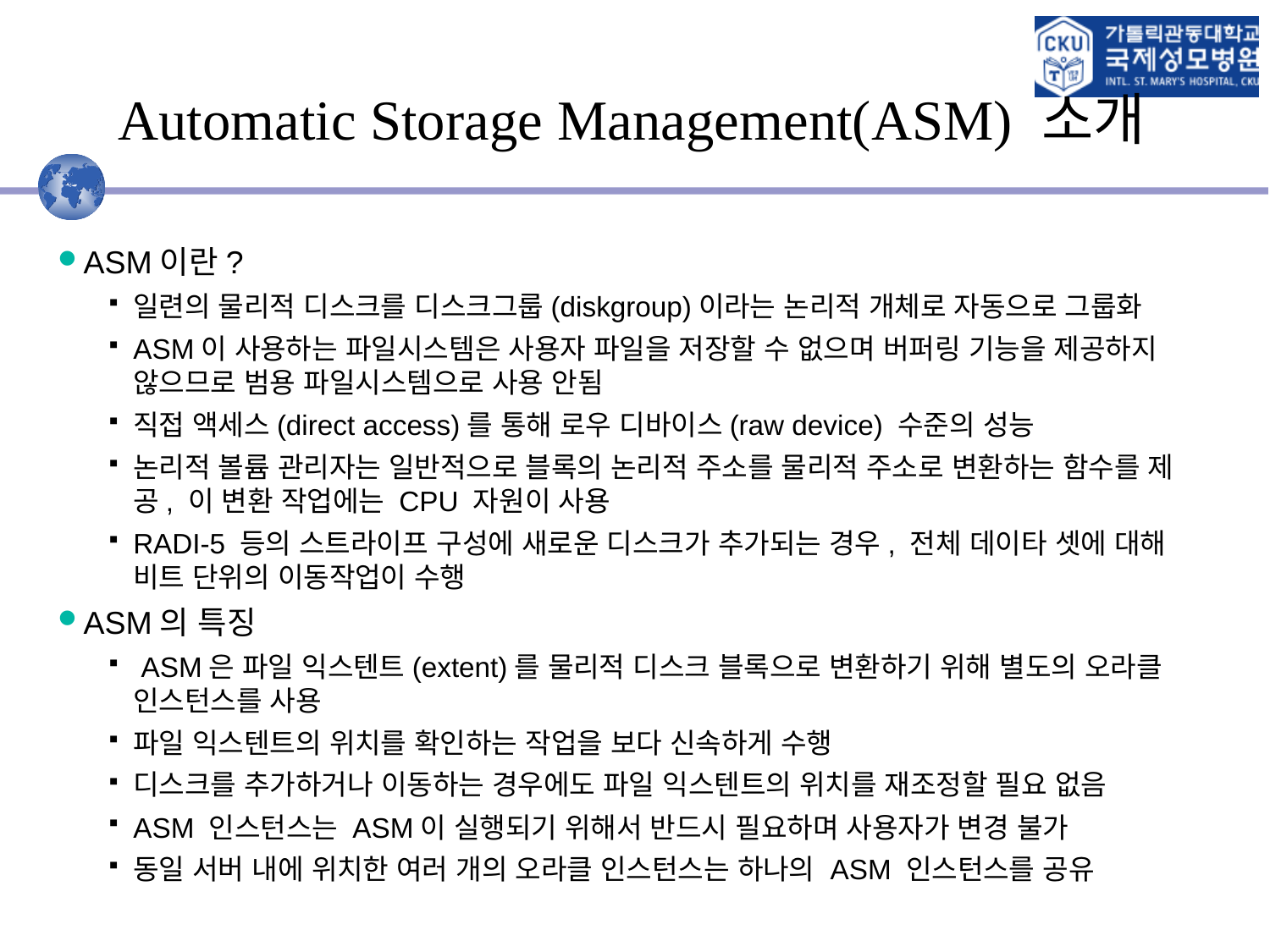

# Automatic Storage Management(ASM) 소개
ASM이란?
일련의 물리적 디스크를 디스크그룹(diskgroup)이라는 논리적 개체로 자동으로 그룹화
ASM이 사용하는 파일시스템은 사용자 파일을 저장할 수 없으며 버퍼링 기능을 제공하지 않으므로 범용 파일시스템으로 사용 안됨
직접 액세스(direct access)를 통해 로우 디바이스(raw device) 수준의 성능
논리적 볼륨 관리자는 일반적으로 블록의 논리적 주소를 물리적 주소로 변환하는 함수를 제공, 이 변환 작업에는 CPU 자원이 사용
RADI-5 등의 스트라이프 구성에 새로운 디스크가 추가되는 경우, 전체 데이타 셋에 대해 비트 단위의 이동작업이 수행
ASM의 특징
 ASM은 파일 익스텐트(extent)를 물리적 디스크 블록으로 변환하기 위해 별도의 오라클 인스턴스를 사용
파일 익스텐트의 위치를 확인하는 작업을 보다 신속하게 수행
디스크를 추가하거나 이동하는 경우에도 파일 익스텐트의 위치를 재조정할 필요 없음
ASM 인스턴스는 ASM이 실행되기 위해서 반드시 필요하며 사용자가 변경 불가
동일 서버 내에 위치한 여러 개의 오라클 인스턴스는 하나의 ASM 인스턴스를 공유